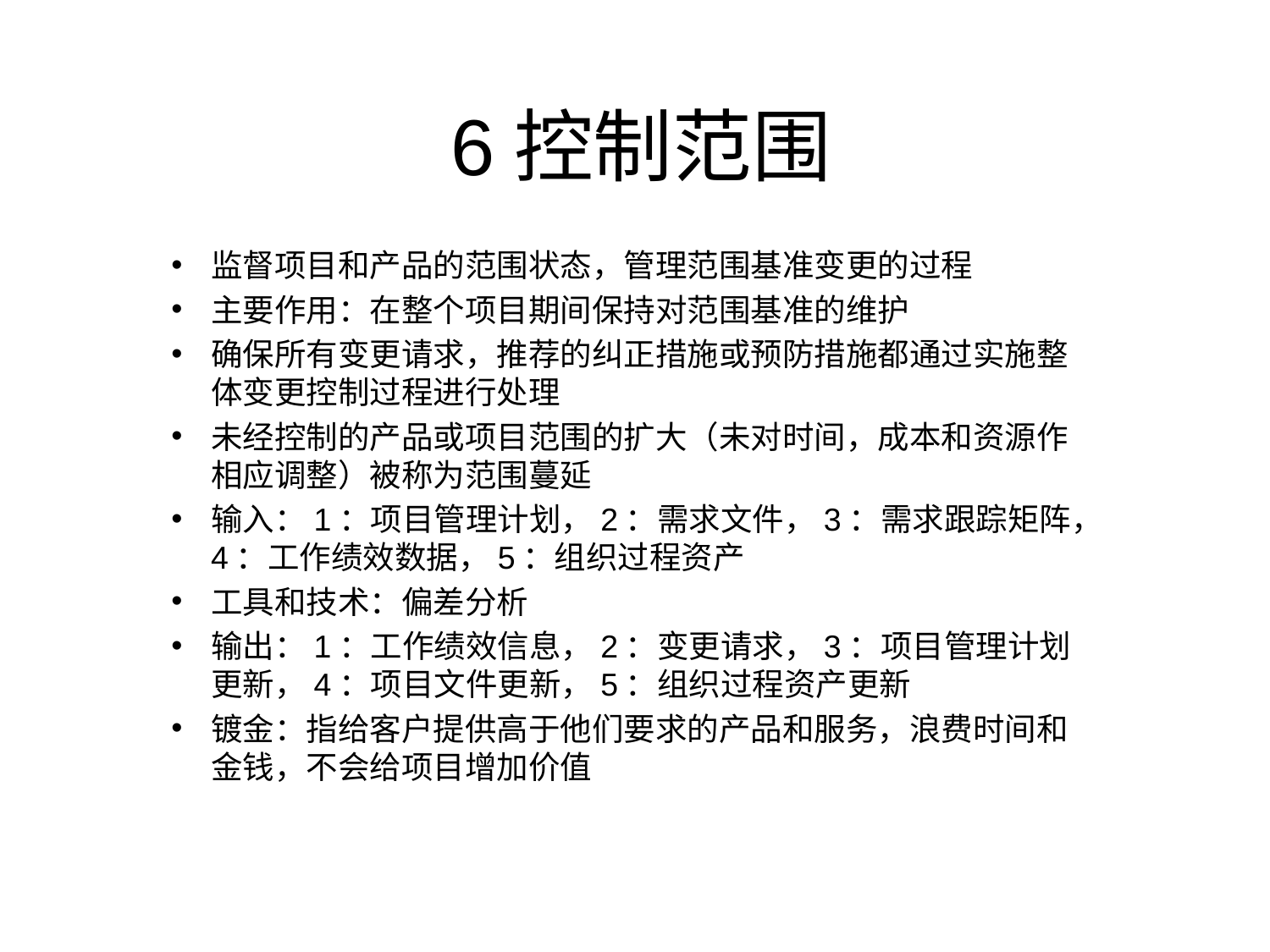

# 6控制范围
监督项目和产品的范围状态，管理范围基准变更的过程
主要作用：在整个项目期间保持对范围基准的维护
确保所有变更请求，推荐的纠正措施或预防措施都通过实施整体变更控制过程进行处理
未经控制的产品或项目范围的扩大（未对时间，成本和资源作相应调整）被称为范围蔓延
输入：1：项目管理计划，2：需求文件，3：需求跟踪矩阵，4：工作绩效数据，5：组织过程资产
工具和技术：偏差分析
输出：1：工作绩效信息，2：变更请求，3：项目管理计划更新，4：项目文件更新，5：组织过程资产更新
镀金：指给客户提供高于他们要求的产品和服务，浪费时间和金钱，不会给项目增加价值